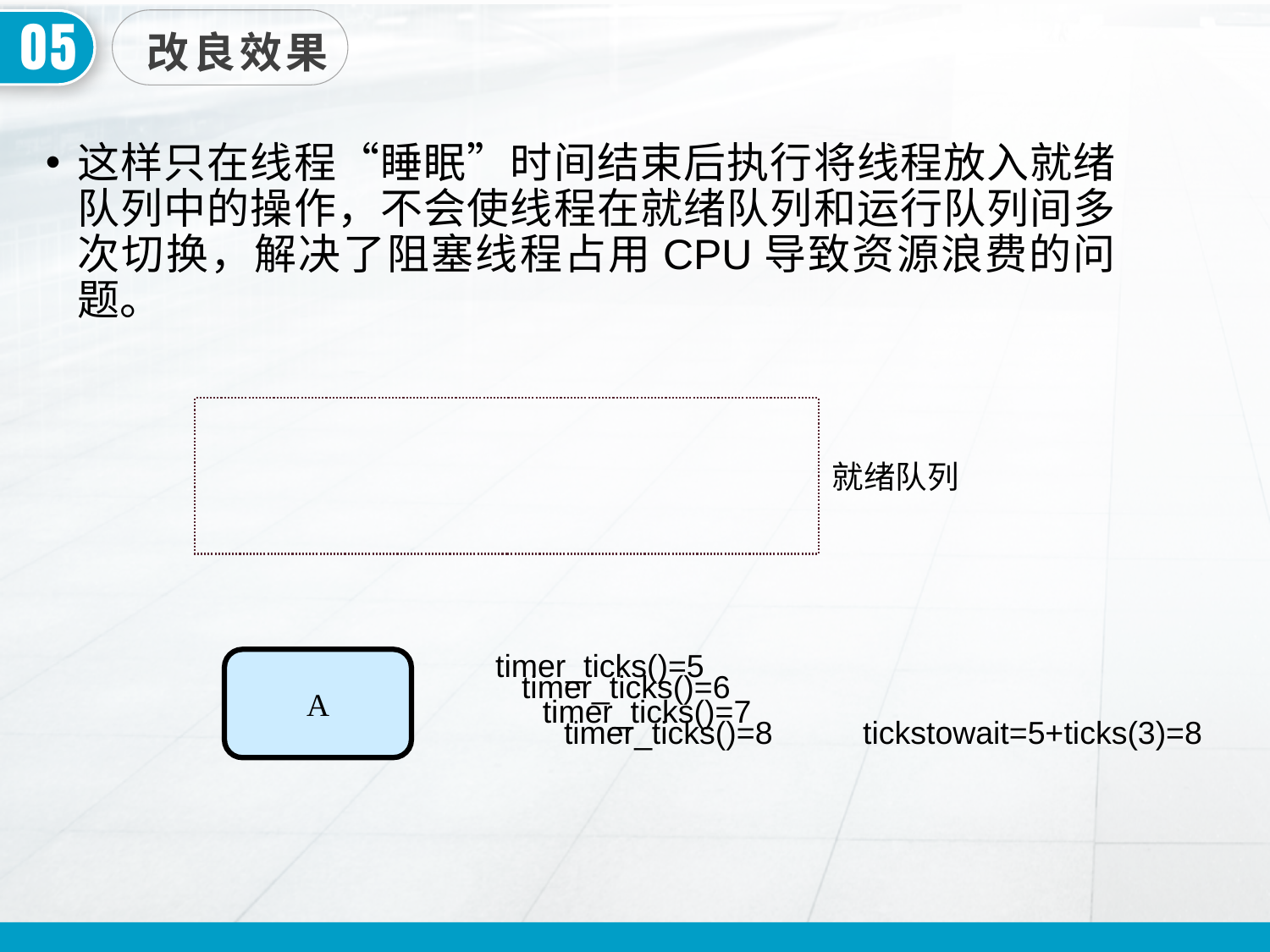

05
改良效果
这样只在线程“睡眠”时间结束后执行将线程放入就绪队列中的操作，不会使线程在就绪队列和运行队列间多次切换，解决了阻塞线程占用CPU导致资源浪费的问题。

就绪队列
timer_ticks()=5
A
timer_ticks()=6
timer_ticks()=7
timer_ticks()=8
tickstowait=5+ticks(3)=8